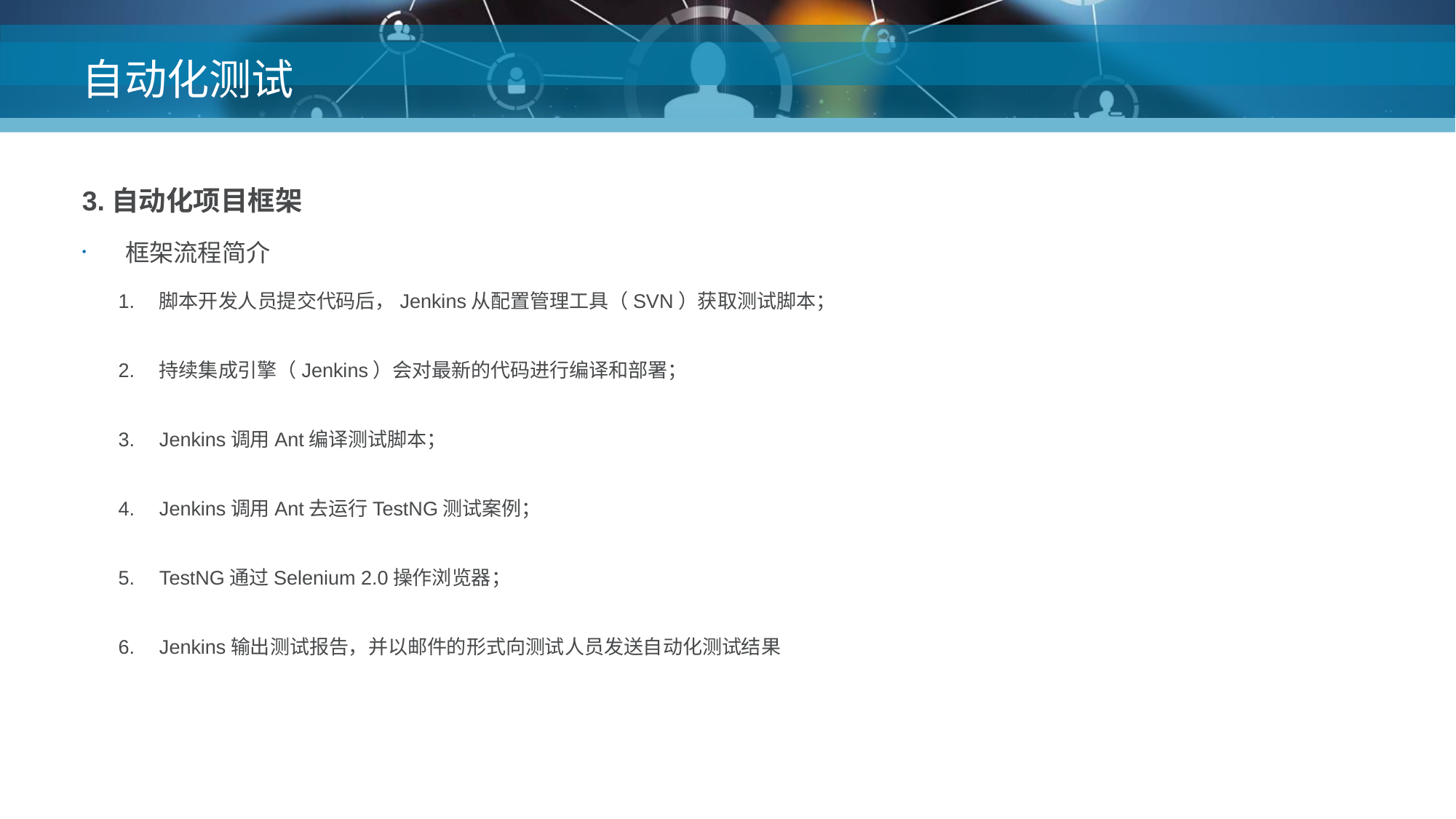

自动化测试
3.自动化项目框架
框架流程简介
脚本开发人员提交代码后，Jenkins从配置管理工具（SVN）获取测试脚本；
持续集成引擎（Jenkins）会对最新的代码进行编译和部署；
Jenkins调用Ant编译测试脚本；
Jenkins调用Ant去运行TestNG测试案例；
TestNG通过Selenium 2.0操作浏览器；
Jenkins输出测试报告，并以邮件的形式向测试人员发送自动化测试结果